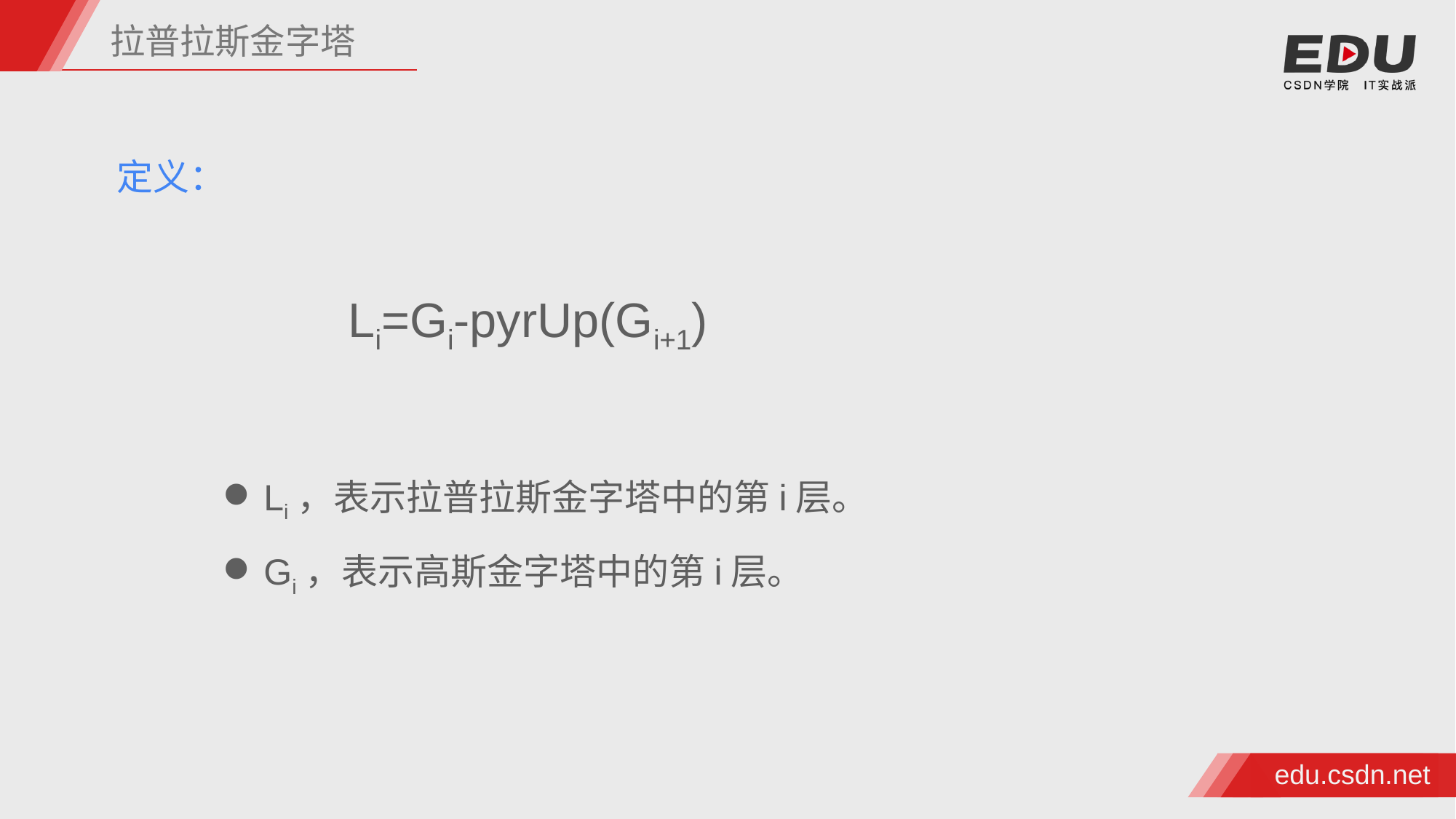

拉普拉斯金字塔
定义：
Li=Gi-pyrUp(Gi+1)
Li，表示拉普拉斯金字塔中的第i层。
Gi，表示高斯金字塔中的第i层。